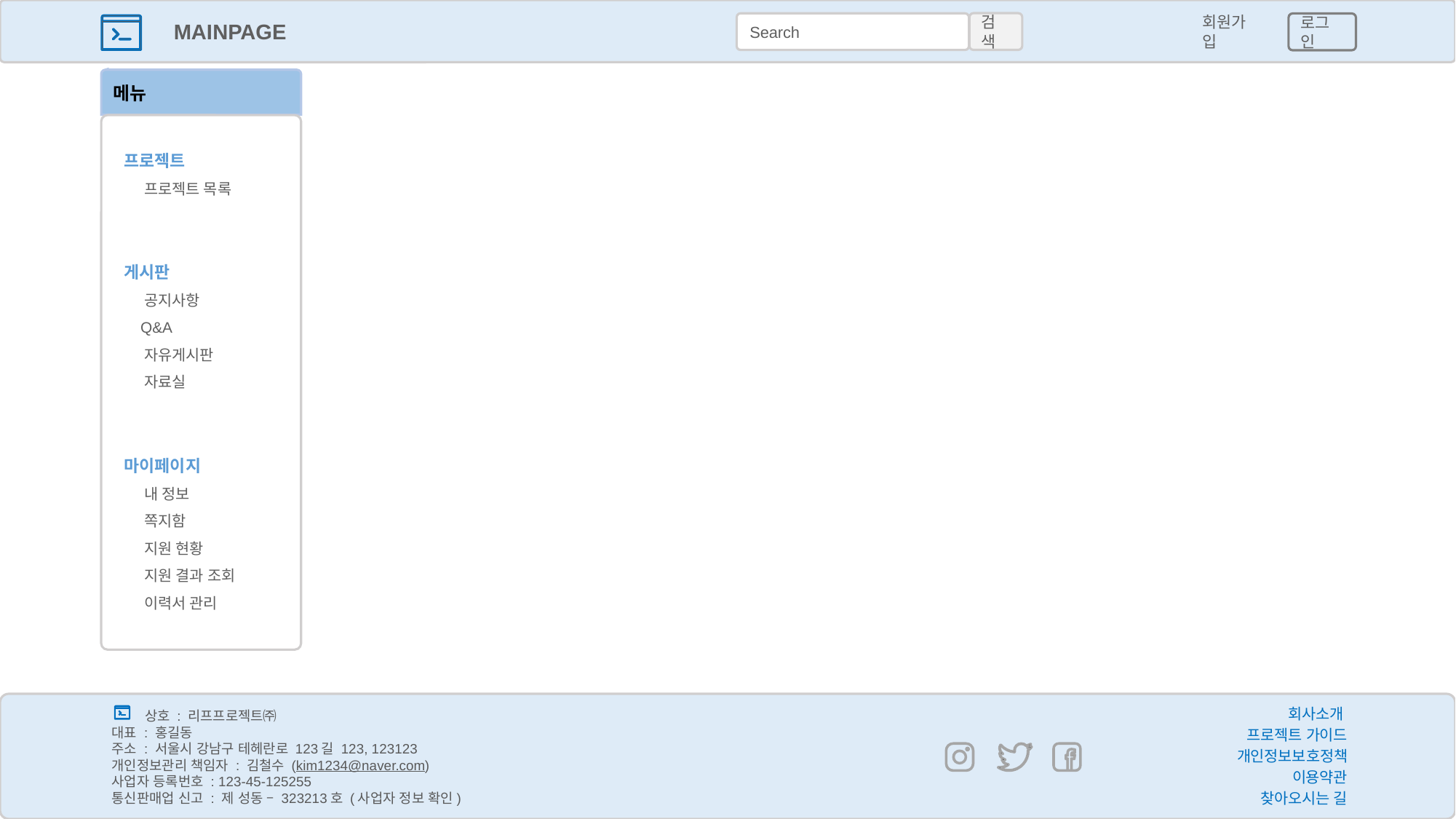

MAINPAGE
검색
Search
회원가입
로그인

메뉴

프로젝트
    프로젝트 목록

게시판
    공지사항
    Q&A
    자유게시판
    자료실

마이페이지
    내 정보
    쪽지함
    지원 현황
    지원 결과 조회
    이력서 관리

회사소개
프로젝트 가이드
개인정보보호정책
이용약관
찾아오시는 길
       상호 : 리프프로젝트㈜
대표 : 홍길동
주소 : 서울시 강남구 테헤란로 123길 123, 123123
개인정보관리 책임자 : 김철수 (kim1234@naver.com)
사업자 등록번호 : 123-45-125255
통신판매업 신고 : 제 성동 – 323213호 (사업자 정보 확인)